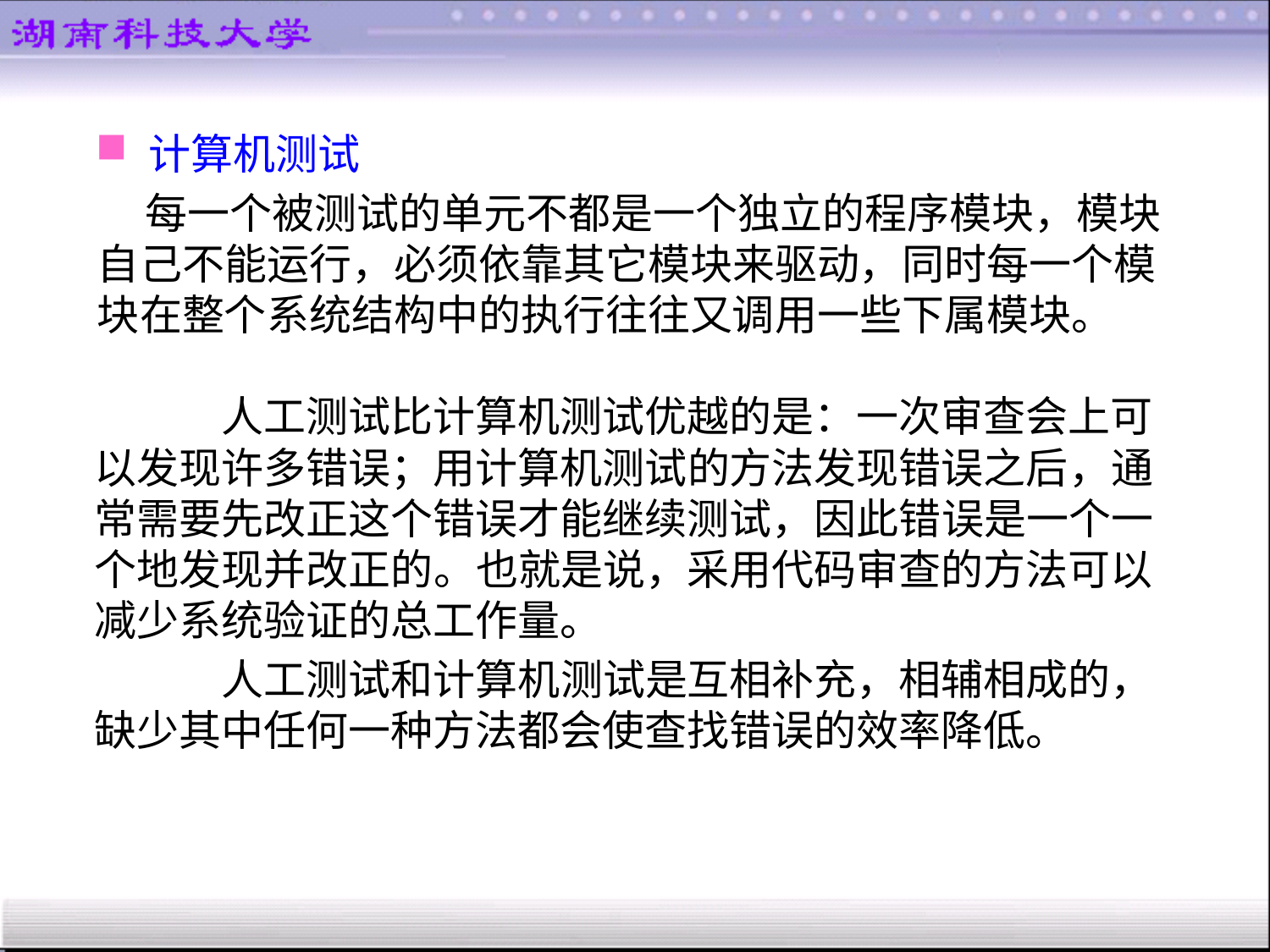

计算机测试
    每一个被测试的单元不都是一个独立的程序模块，模块自己不能运行，必须依靠其它模块来驱动，同时每一个模块在整个系统结构中的执行往往又调用一些下属模块。
		人工测试比计算机测试优越的是：一次审查会上可以发现许多错误；用计算机测试的方法发现错误之后，通常需要先改正这个错误才能继续测试，因此错误是一个一个地发现并改正的。也就是说，采用代码审查的方法可以减少系统验证的总工作量。
		人工测试和计算机测试是互相补充，相辅相成的，缺少其中任何一种方法都会使查找错误的效率降低。